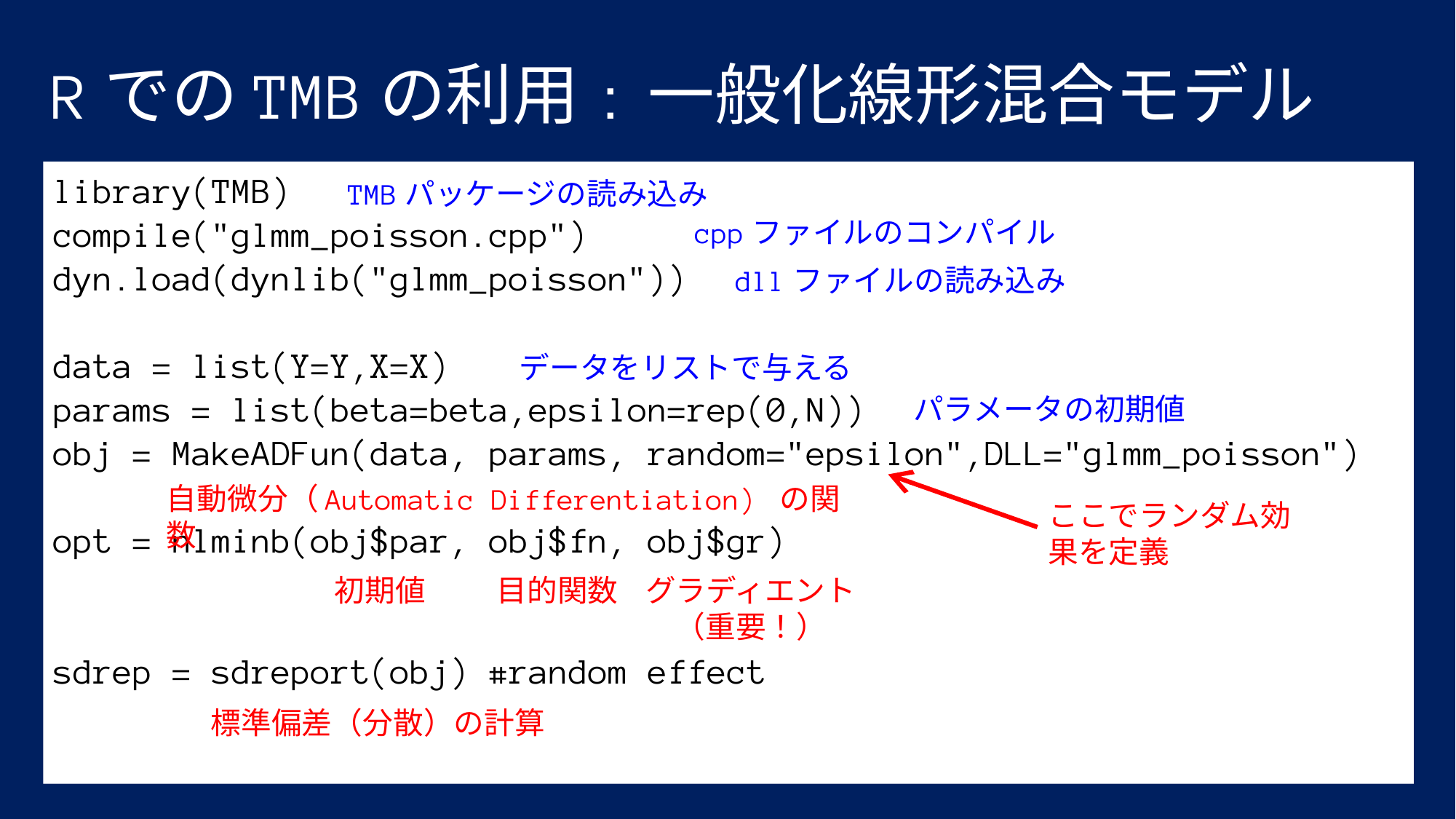

RでのTMBの利用:一般化線形混合モデル
library(TMB)
compile("glmm_poisson.cpp")
dyn.load(dynlib("glmm_poisson"))

data = list(Y=Y,X=X)
params = list(beta=beta,epsilon=rep(0,N))
obj = MakeADFun(data, params, random="epsilon",DLL="glmm_poisson")

opt = nlminb(obj$par, obj$fn, obj$gr)

sdrep = sdreport(obj) #random effect

TMBパッケージの読み込み
cppファイルのコンパイル
dllファイルの読み込み
データをリストで与える
パラメータの初期値
自動微分（Automatic Differentiation) の関数
ここでランダム効果を定義
初期値
目的関数
グラディエント
（重要！）
標準偏差（分散）の計算